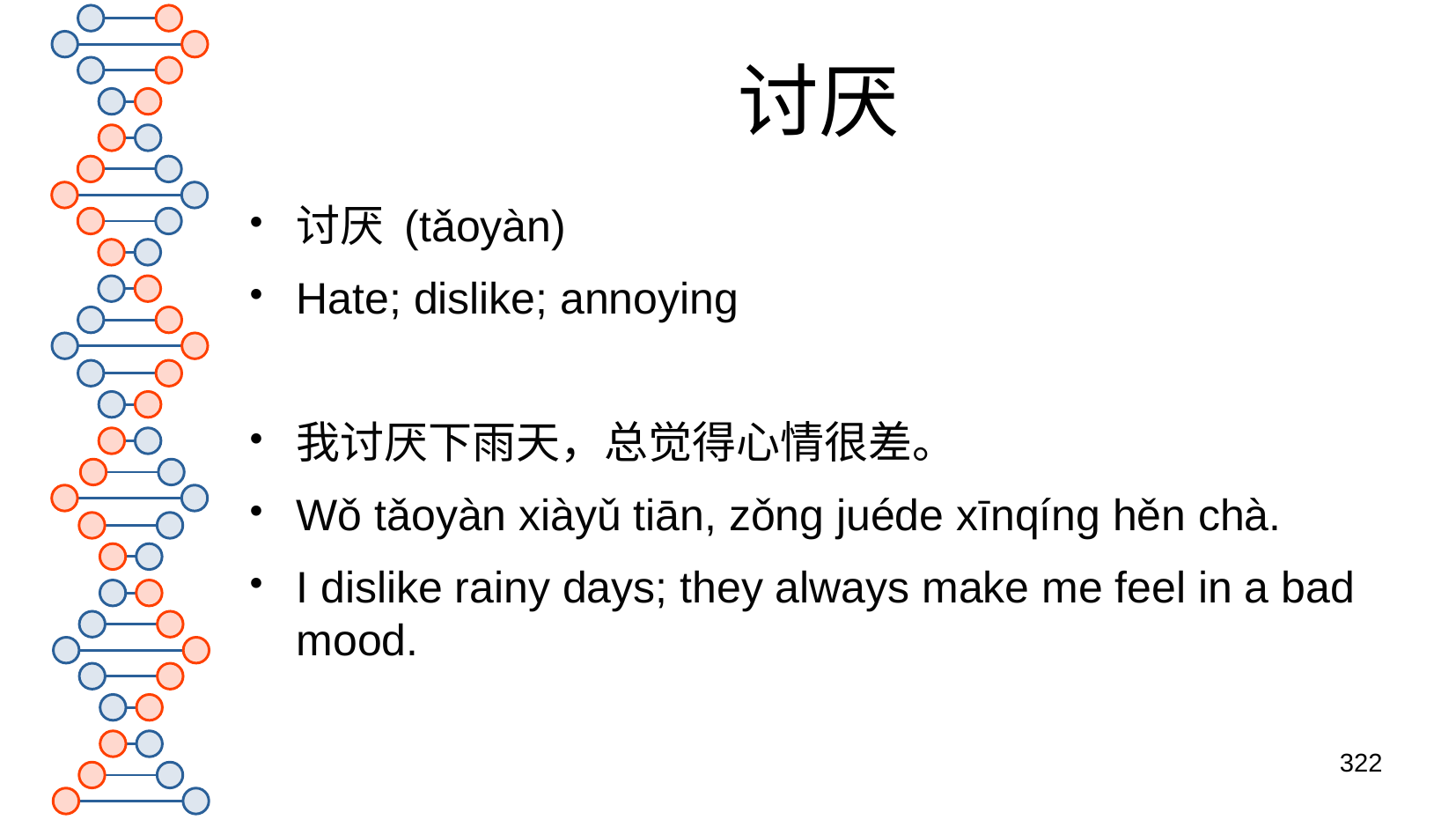

# 讨厌
讨厌 (tǎoyàn)
Hate; dislike; annoying

我讨厌下雨天，总觉得心情很差。
Wǒ tǎoyàn xiàyǔ tiān, zǒng juéde xīnqíng hěn chà.
I dislike rainy days; they always make me feel in a bad mood.

322